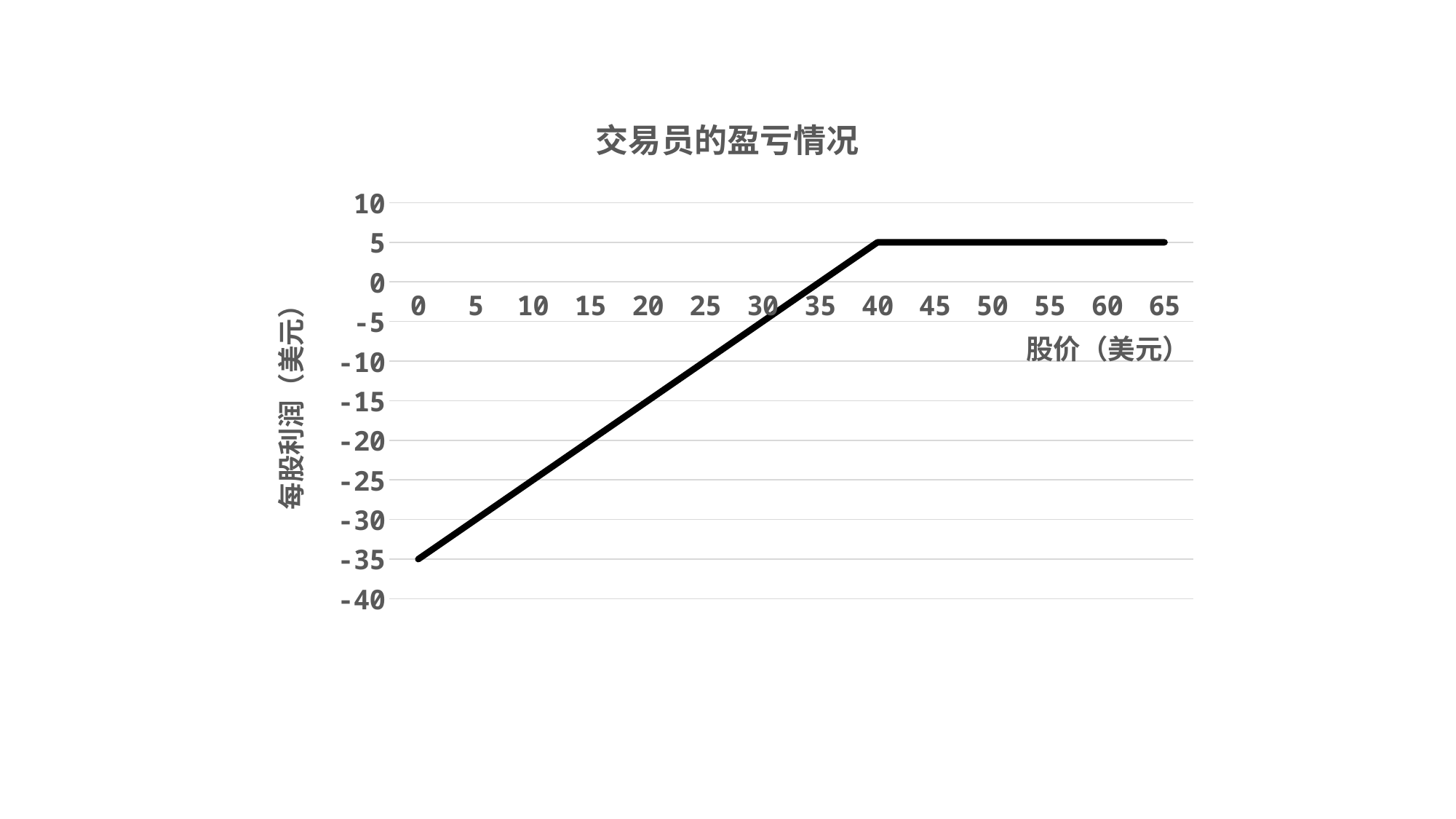

### Chart: 交易员的盈亏情况

| Category | 系列 1 |
|---|---|
| 0 | -35.0 |
| 5 | -30.0 |
| 10 | -25.0 |
| 15 | -20.0 |
| 20 | -15.0 |
| 25 | -10.0 |
| 30 | -5.0 |
| 35 | 0.0 |
| 40 | 5.0 |
| 45 | 5.0 |
| 50 | 5.0 |
| 55 | 5.0 |
| 60 | 5.0 |
| 65 | 5.0 |